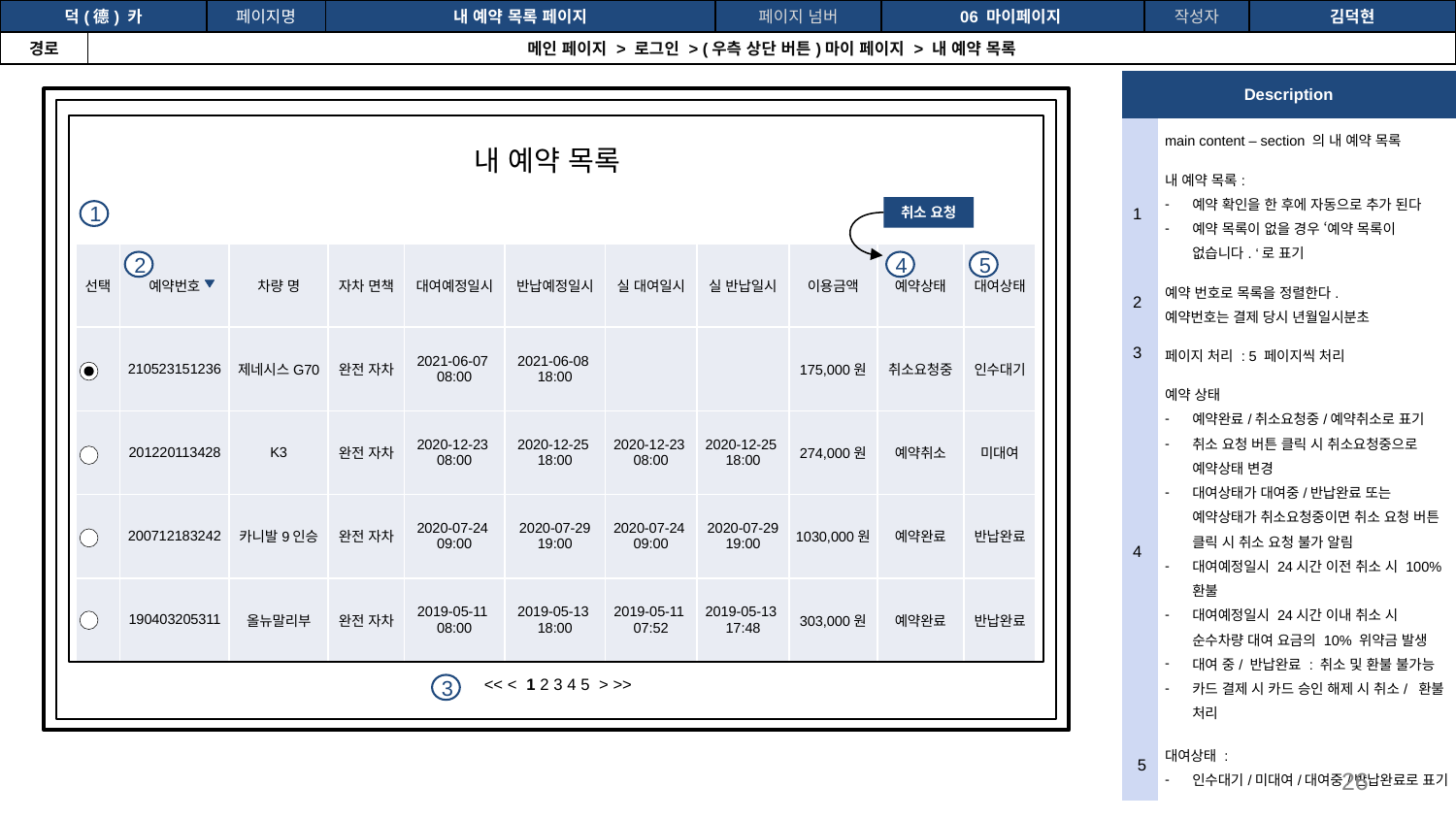

공간(오피스) 대여 시스템
| 덕(德) 카 |  | 페이지명 | 내 예약 목록 페이지 | 페이지 넘버 | 06 마이페이지 | 작성자 | 김덕현 |
| --- | --- | --- | --- | --- | --- | --- | --- |
| 경로 | 메인 페이지 > 로그인 > (우측 상단 버튼)마이 페이지 > 내 예약 목록 |  |  |  |  |  |  |
| Description |  |
| --- | --- |
|  | main content – section 의 내 예약 목록 |
| 1 | 내 예약 목록: 예약 확인을 한 후에 자동으로 추가 된다 예약 목록이 없을 경우 ‘예약 목록이 없습니다. ‘로 표기 |
| 2 | 예약 번호로 목록을 정렬한다. 예약번호는 결제 당시 년월일시분초 |
| 3 | 페이지 처리 : 5 페이지씩 처리 |
| 4 | 예약 상태 예약완료/취소요청중/예약취소로 표기 취소 요청 버튼 클릭 시 취소요청중으로 예약상태 변경 대여상태가 대여중/반납완료 또는 예약상태가 취소요청중이면 취소 요청 버튼 클릭 시 취소 요청 불가 알림 대여예정일시 24시간 이전 취소 시 100% 환불 대여예정일시 24시간 이내 취소 시 순수차량 대여 요금의 10% 위약금 발생 대여 중/ 반납완료 : 취소 및 환불 불가능 카드 결제 시 카드 승인 해제 시 취소/ 환불 처리 |
| 5 | 대여상태 : 인수대기/미대여/대여중/반납완료로 표기 |

내 예약 목록
취소 요청
1
| 선택 | 예약번호 | 차량 명 | 자차 면책 | 대여예정일시 | 반납예정일시 | 실 대여일시 | 실 반납일시 | 이용금액 | 예약상태 | 대여상태 |
| --- | --- | --- | --- | --- | --- | --- | --- | --- | --- | --- |
|  | 210523151236 | 제네시스G70 | 완전 자차 | 2021-06-07 08:00 | 2021-06-08 18:00 |  |  | 175,000원 | 취소요청중 | 인수대기 |
|  | 201220113428 | K3 | 완전 자차 | 2020-12-23 08:00 | 2020-12-25 18:00 | 2020-12-23 08:00 | 2020-12-25 18:00 | 274,000원 | 예약취소 | 미대여 |
|  | 200712183242 | 카니발9인승 | 완전 자차 | 2020-07-24 09:00 | 2020-07-29 19:00 | 2020-07-24 09:00 | 2020-07-29 19:00 | 1030,000원 | 예약완료 | 반납완료 |
|  | 190403205311 | 올뉴말리부 | 완전 자차 | 2019-05-11 08:00 | 2019-05-13 18:00 | 2019-05-11 07:52 | 2019-05-13 17:48 | 303,000원 | 예약완료 | 반납완료 |
2
4
5

<< <  1 2 3 4 5  > >>
3
26